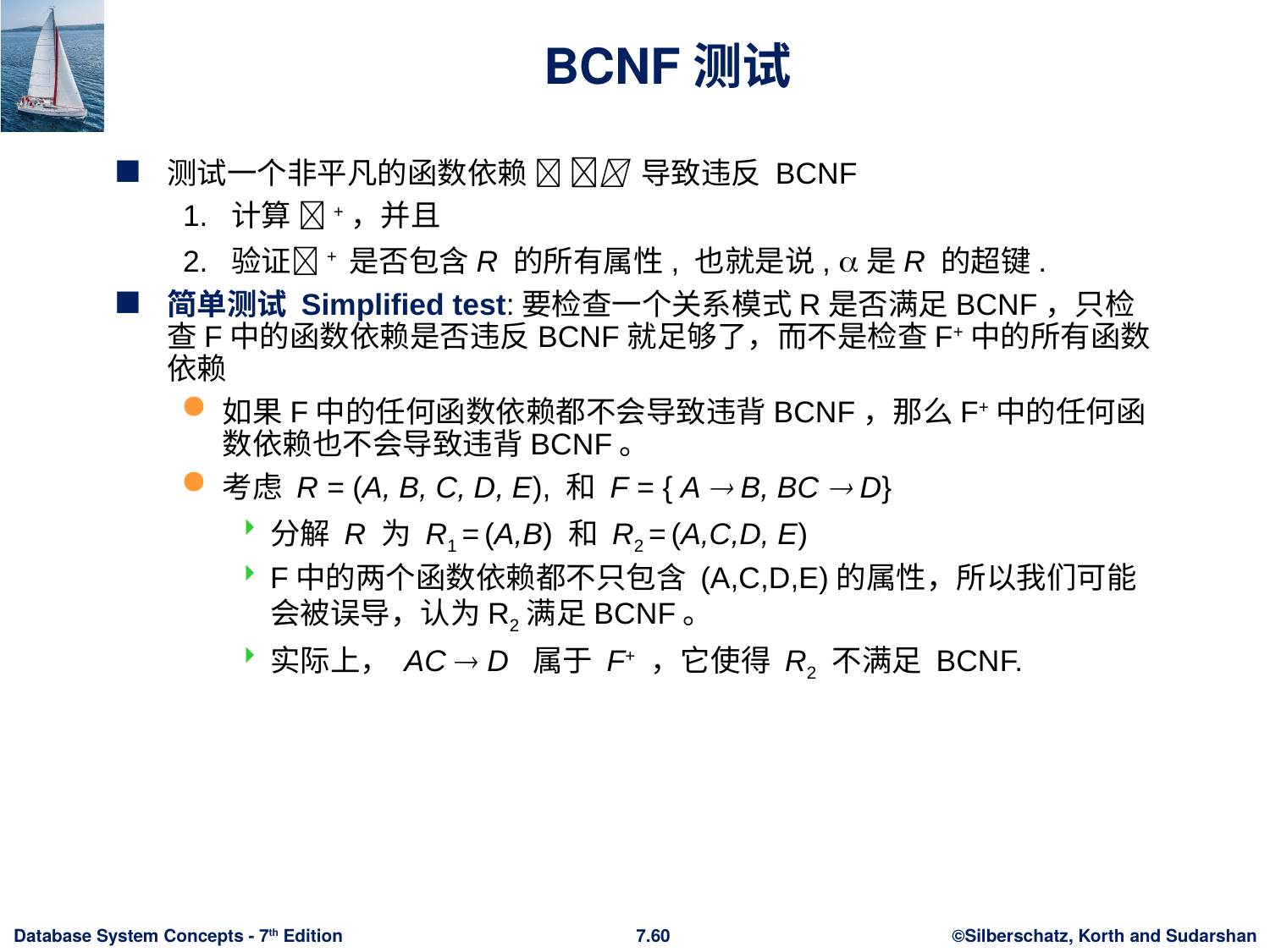

# BCNF测试
测试一个非平凡的函数依赖 α →β  导致违反 BCNF
1.  计算 α+，并且
2.  验证α+ 是否包含R 的所有属性, 也就是说, α是R 的超键.
简单测试 Simplified test:要检查一个关系模式R是否满足BCNF，只检查F中的函数依赖是否违反BCNF就足够了，而不是检查F+中的所有函数依赖
如果F中的任何函数依赖都不会导致违背BCNF，那么F+中的任何函数依赖也不会导致违背BCNF。
考虑 R = (A, B, C, D, E), 和 F = { A → B, BC → D}
分解 R 为 R1 = (A,B) 和 R2 = (A,C,D, E)
F中的两个函数依赖都不只包含 (A,C,D,E)的属性，所以我们可能会被误导，认为R2满足BCNF。
实际上， AC → D  属于 F+ ，它使得 R2 不满足 BCNF.